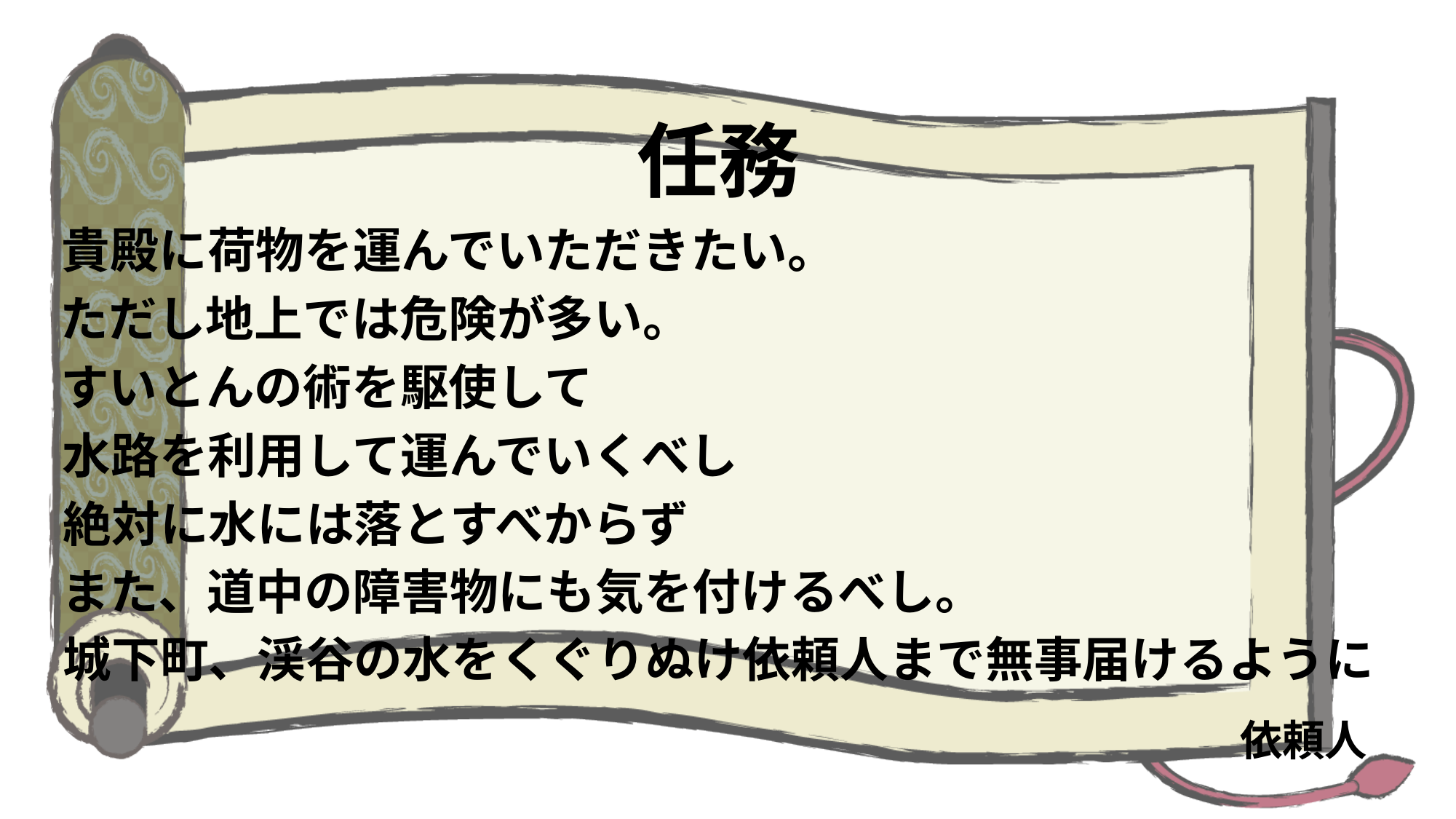

任務
貴殿に荷物を運んでいただきたい。
ただし地上では危険が多い。
すいとんの術を駆使して
水路を利用して運んでいくべし
絶対に水には落とすべからず
また、道中の障害物にも気を付けるべし。
城下町、渓谷の水をくぐりぬけ依頼人まで無事届けるように
依頼人